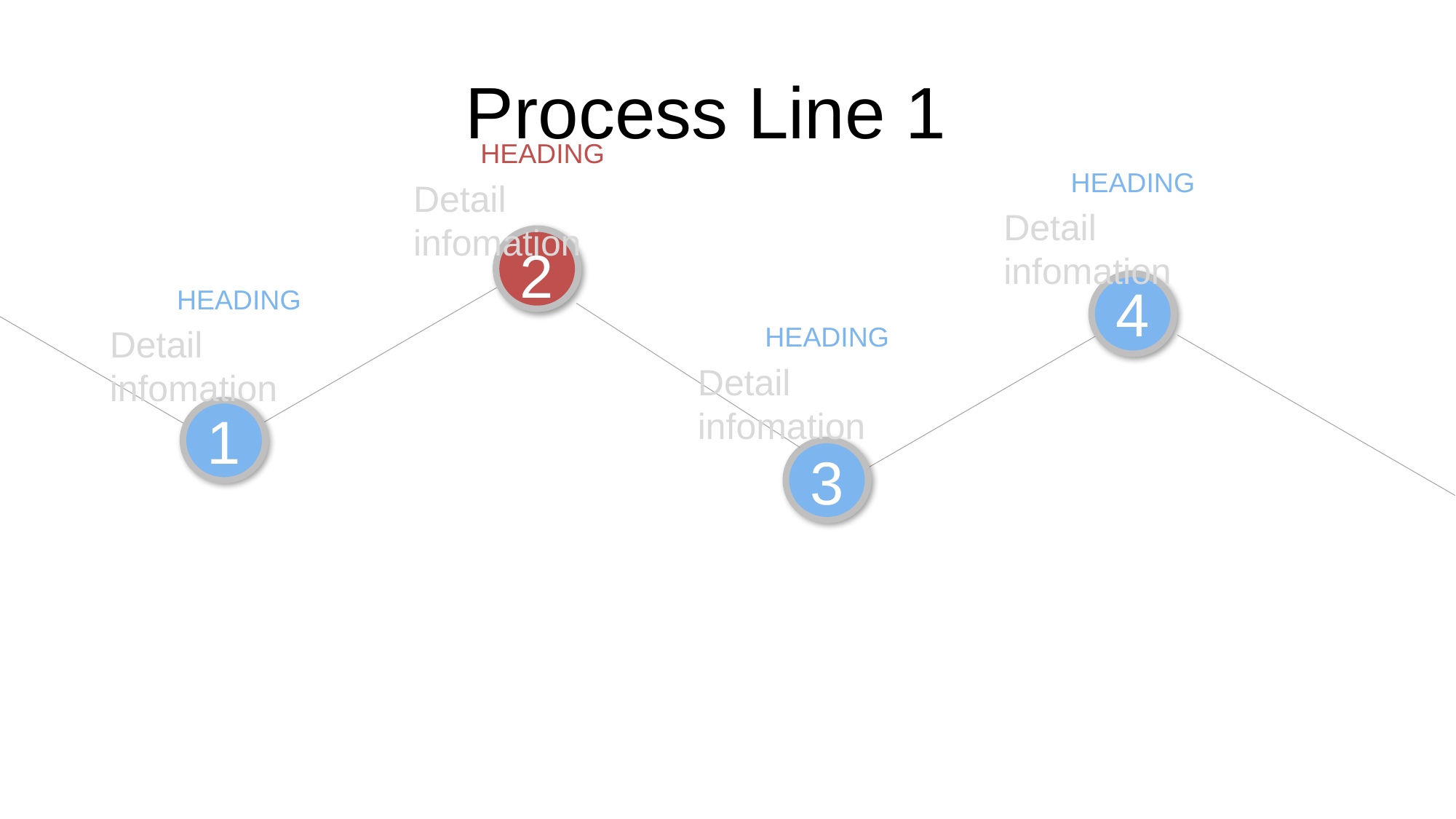

小球外边缘有阴影
动画：
线 wipe from left 0.25s
球：zoom 0.25s
序号：zoom 0.25s
文本：zoom 0.25s

Process Line 1
HEADING
Detail infomation
HEADING
Detail infomation

2

4
HEADING
Detail infomation
HEADING
Detail infomation

1

3